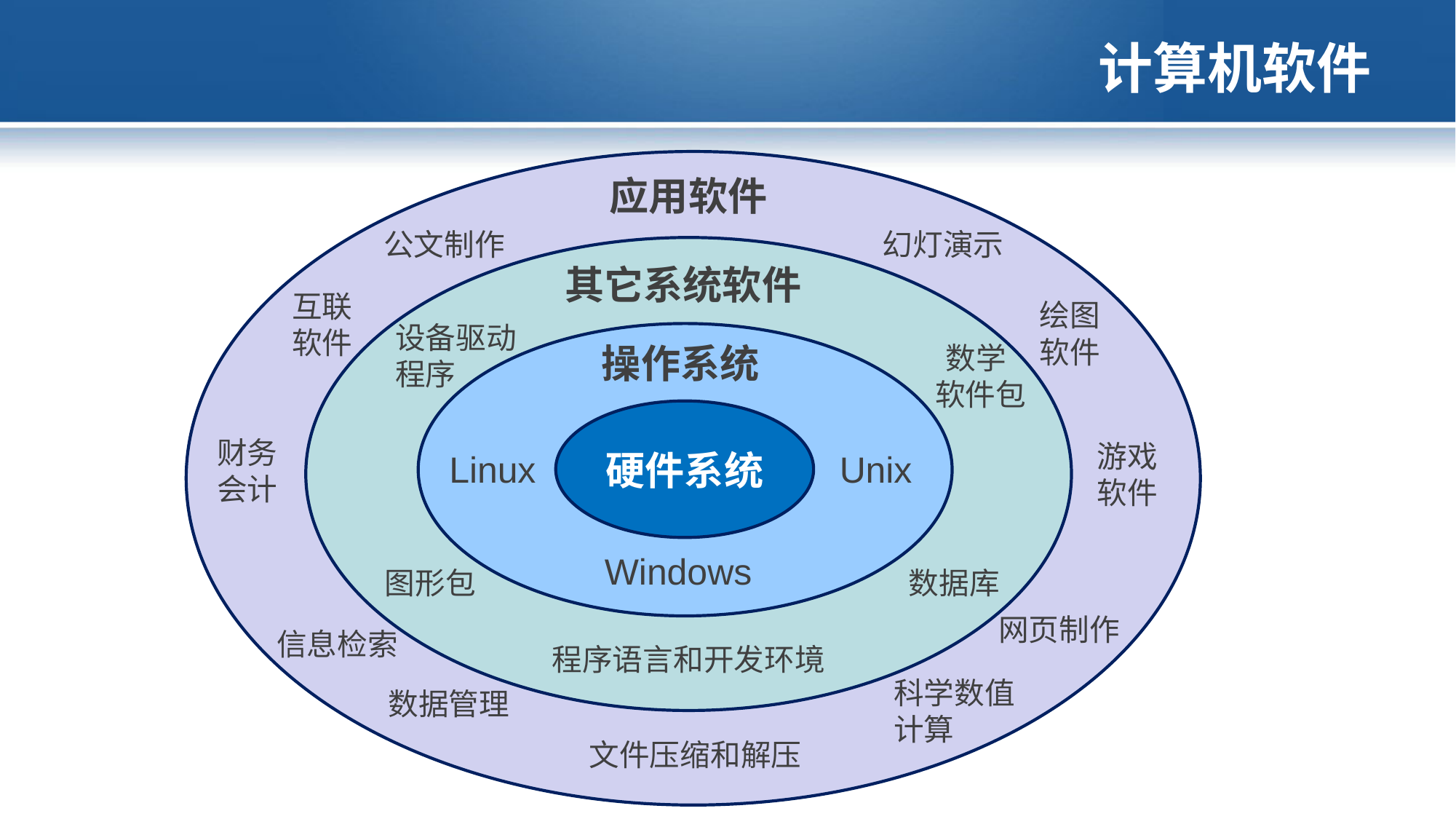

# 计算机软件

应用软件
公文制作
幻灯演示
互联
软件
绘图
软件
财务
会计
游戏
软件
网页制作
信息检索
科学数值
计算
数据管理
文件压缩和解压

其它系统软件
设备驱动
程序
数学
软件包
图形包
数据库
程序语言和开发环境

操作系统
硬件系统
Linux
Unix
Windows